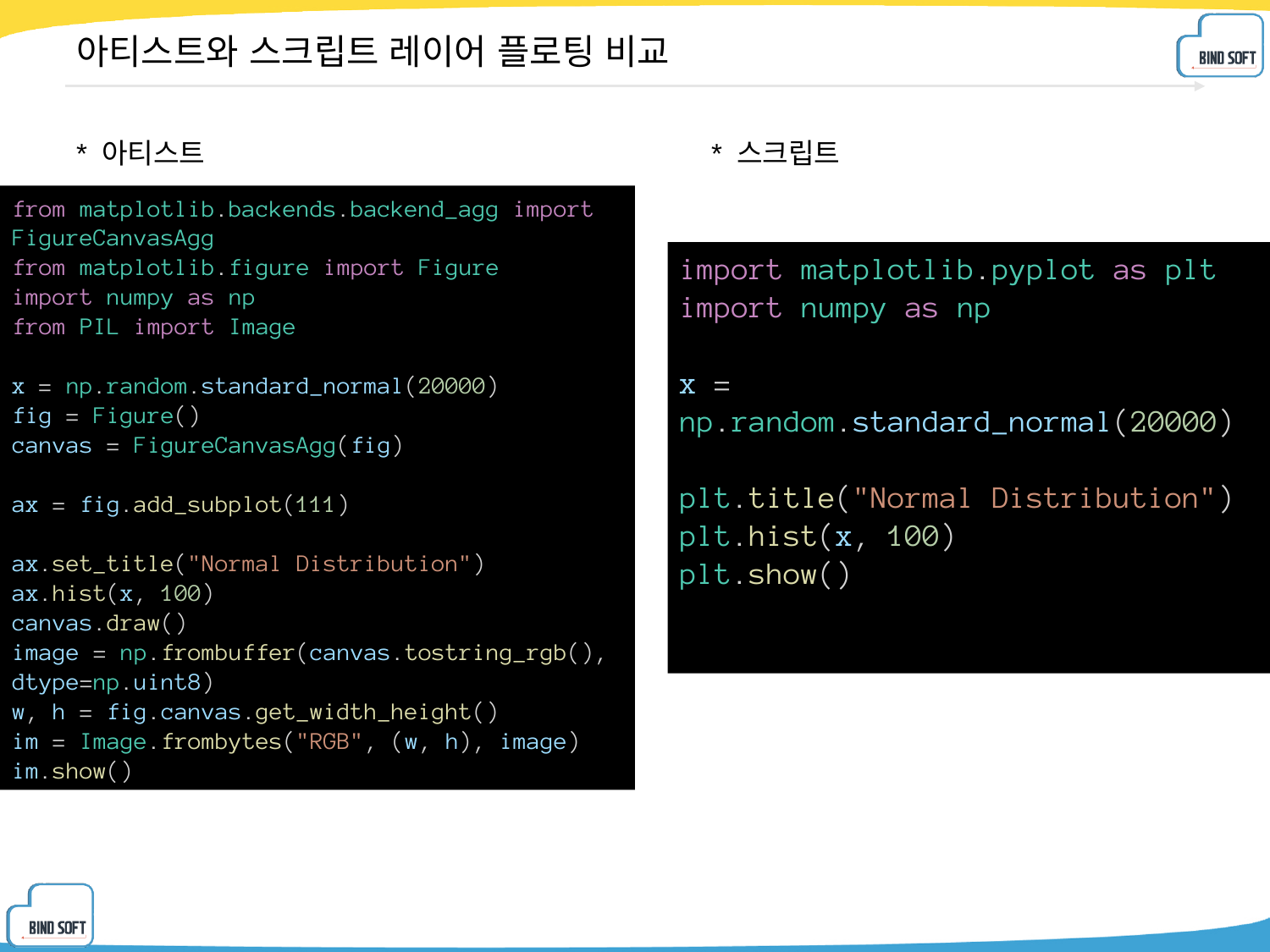

# 아티스트와 스크립트 레이어 플로팅 비교
* 아티스트				* 스크립트
from matplotlib.backends.backend_agg import FigureCanvasAgg
from matplotlib.figure import Figure
import numpy as np
from PIL import Image
x = np.random.standard_normal(20000)
fig = Figure()
canvas = FigureCanvasAgg(fig)
ax = fig.add_subplot(111)
ax.set_title("Normal Distribution")
ax.hist(x, 100)
canvas.draw()
image = np.frombuffer(canvas.tostring_rgb(), dtype=np.uint8)
w, h = fig.canvas.get_width_height()
im = Image.frombytes("RGB", (w, h), image)
im.show()
import matplotlib.pyplot as plt
import numpy as np
x = np.random.standard_normal(20000)
plt.title("Normal Distribution")
plt.hist(x, 100)
plt.show()